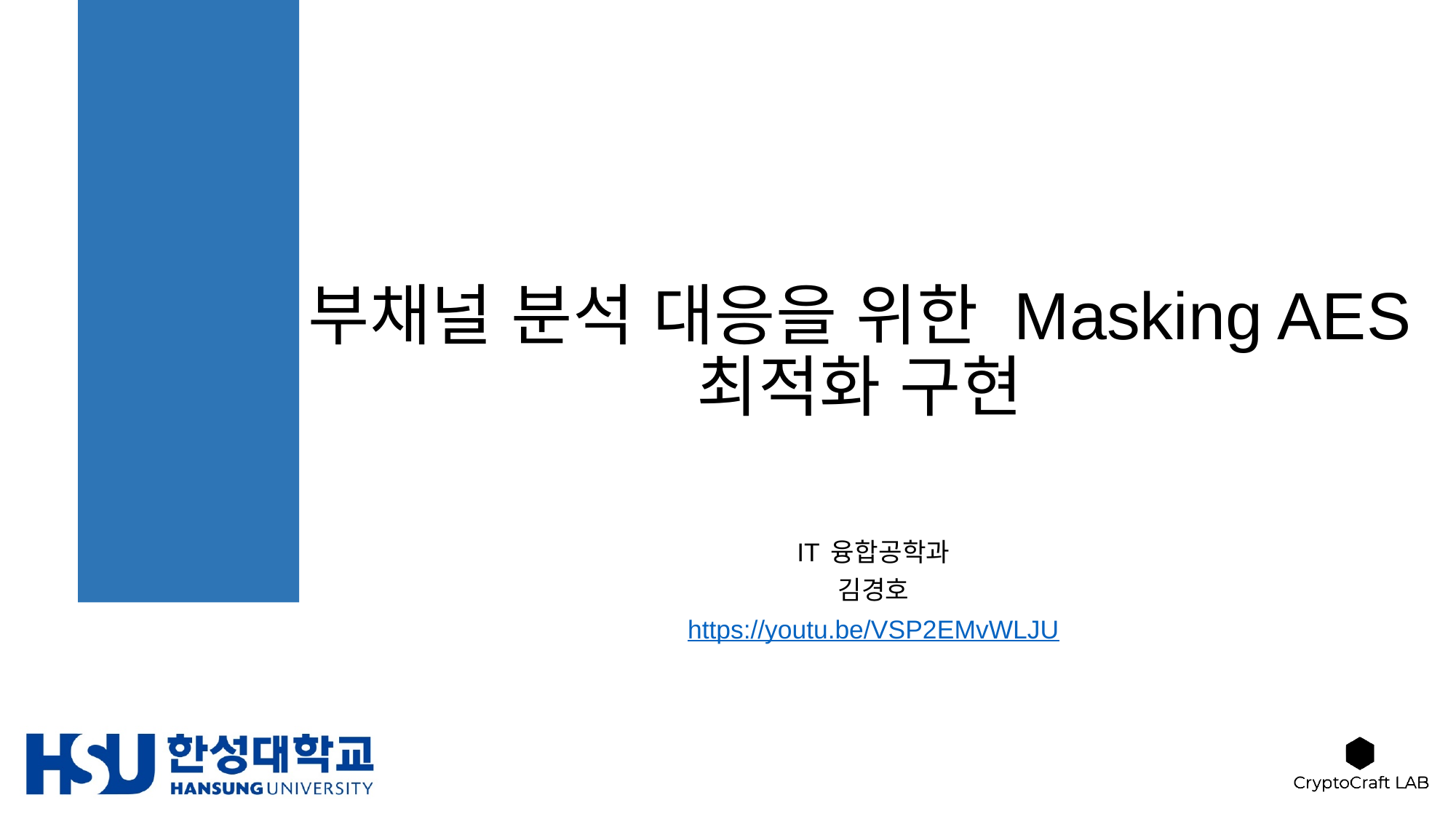

# 부채널 분석 대응을 위한 Masking AES 최적화 구현

IT 융합공학과
김경호
https://youtu.be/VSP2EMvWLJU